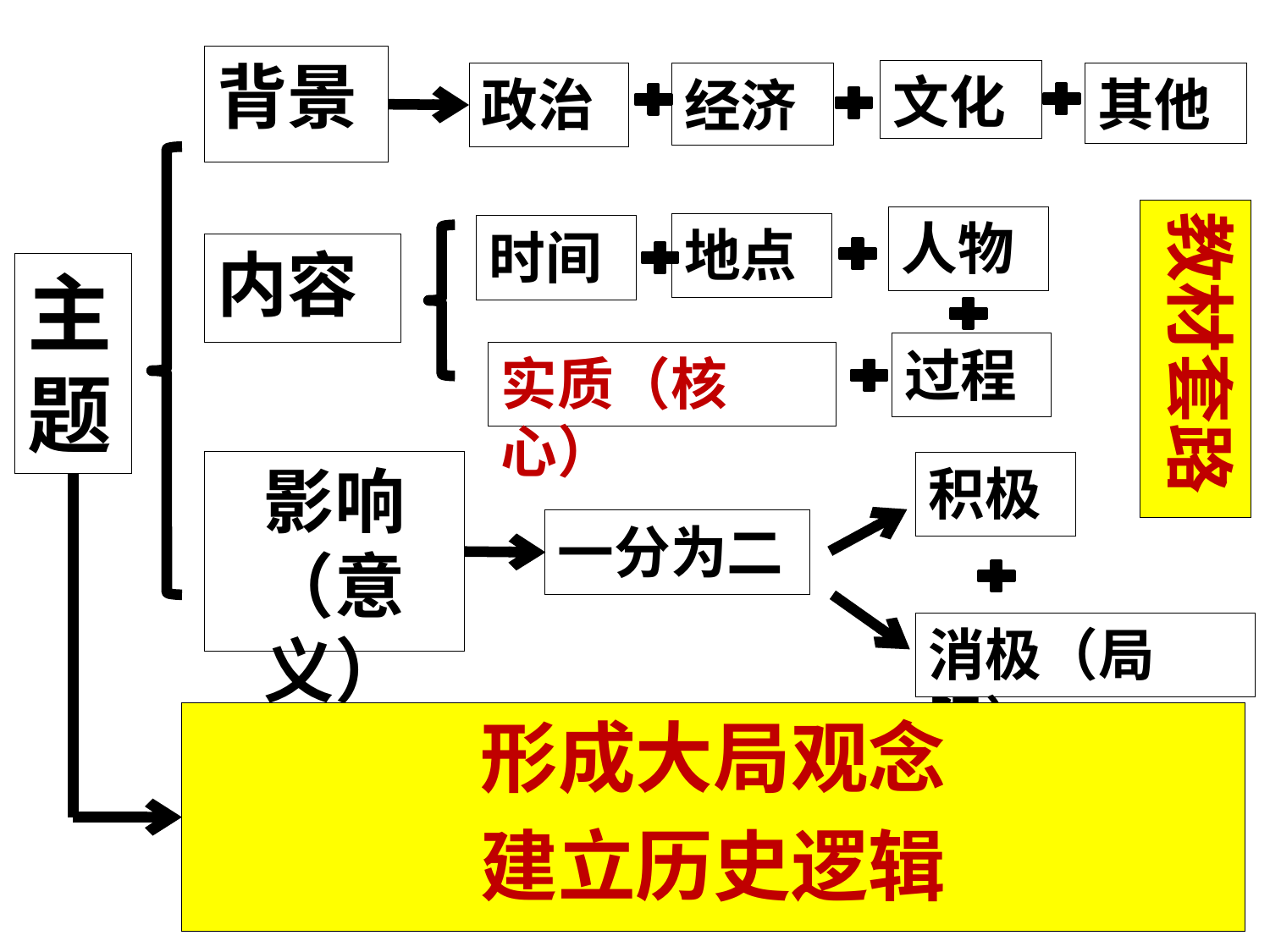

背景
文化
政治
经济
其他

教材套路
人物
地点
时间

内容

主题

过程
实质（核心）

影响（意义）
积极
一分为二

消极（局限）
注意该事件在时空线上所处的位置，与纵向（前后）以及横向（同时代）重大历史事件、国际国内形势之间的关联。
形成大局观念
建立历史逻辑